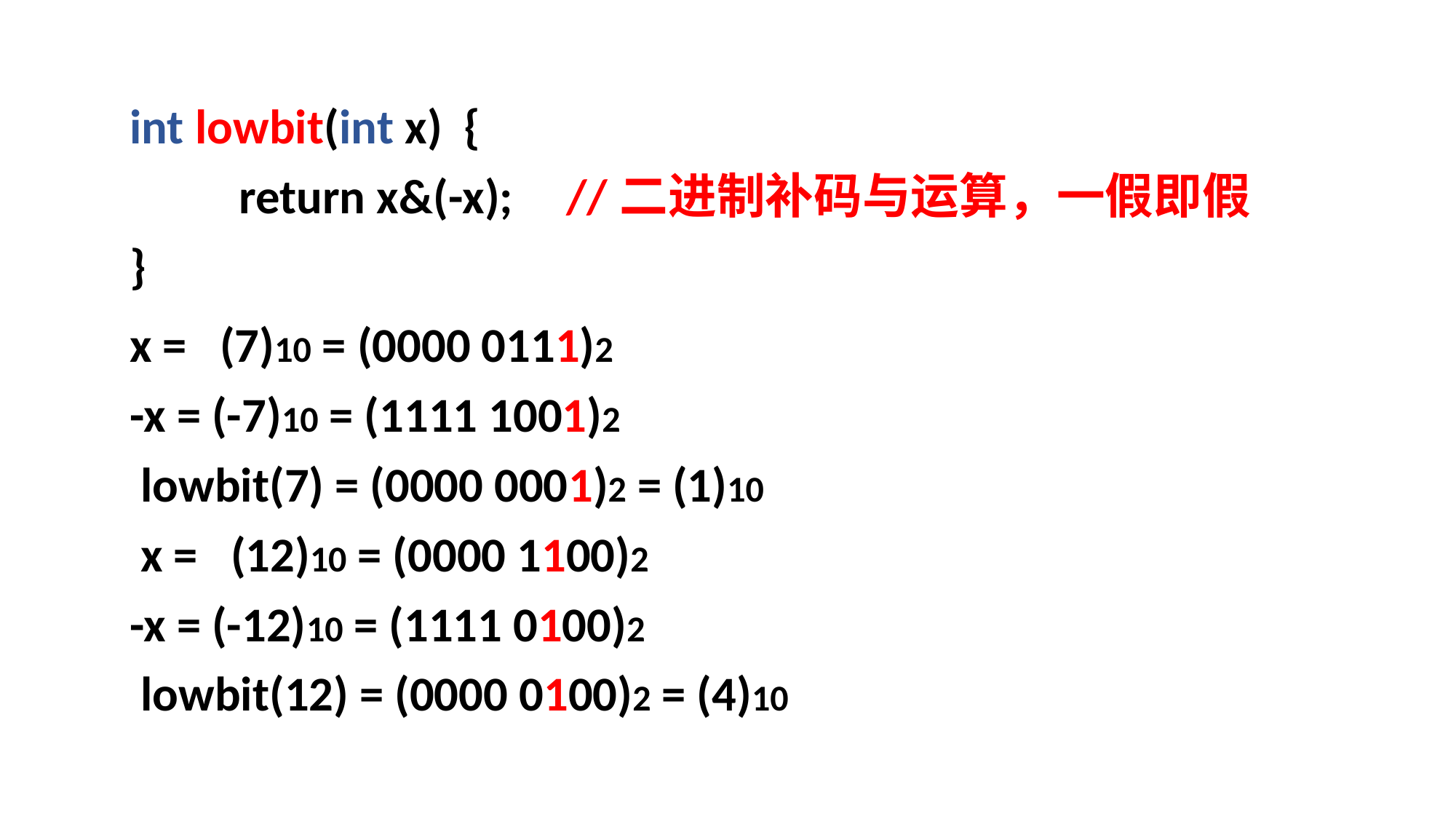

int lowbit(int x)  {
	return x&(-x); 	//二进制补码与运算，一假即假
}
x =   (7)10 = (0000 0111)2
-x = (-7)10 = (1111 1001)2
 lowbit(7) = (0000 0001)2 = (1)10
 x =   (12)10 = (0000 1100)2
-x = (-12)10 = (1111 0100)2
 lowbit(12) = (0000 0100)2 = (4)10